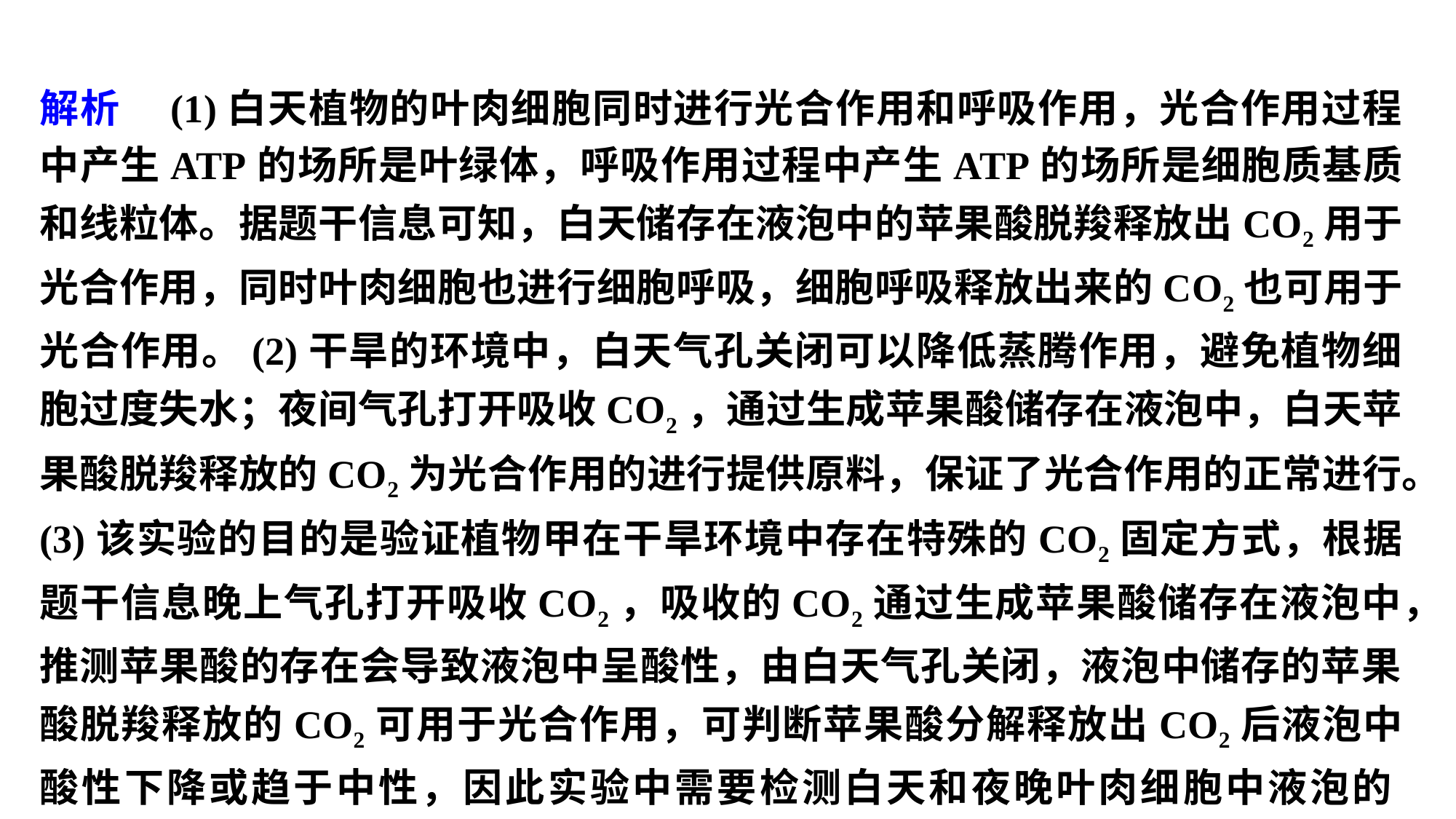

解析　(1)白天植物的叶肉细胞同时进行光合作用和呼吸作用，光合作用过程中产生ATP的场所是叶绿体，呼吸作用过程中产生ATP的场所是细胞质基质和线粒体。据题干信息可知，白天储存在液泡中的苹果酸脱羧释放出CO2用于光合作用，同时叶肉细胞也进行细胞呼吸，细胞呼吸释放出来的CO2也可用于光合作用。(2)干旱的环境中，白天气孔关闭可以降低蒸腾作用，避免植物细胞过度失水；夜间气孔打开吸收CO2，通过生成苹果酸储存在液泡中，白天苹果酸脱羧释放的CO2为光合作用的进行提供原料，保证了光合作用的正常进行。(3)该实验的目的是验证植物甲在干旱环境中存在特殊的CO2固定方式，根据题干信息晚上气孔打开吸收CO2，吸收的CO2通过生成苹果酸储存在液泡中，推测苹果酸的存在会导致液泡中呈酸性，由白天气孔关闭，液泡中储存的苹果酸脱羧释放的CO2可用于光合作用，可判断苹果酸分解释放出CO2后液泡中酸性下降或趋于中性，因此实验中需要检测白天和夜晚叶肉细胞中液泡的pH。